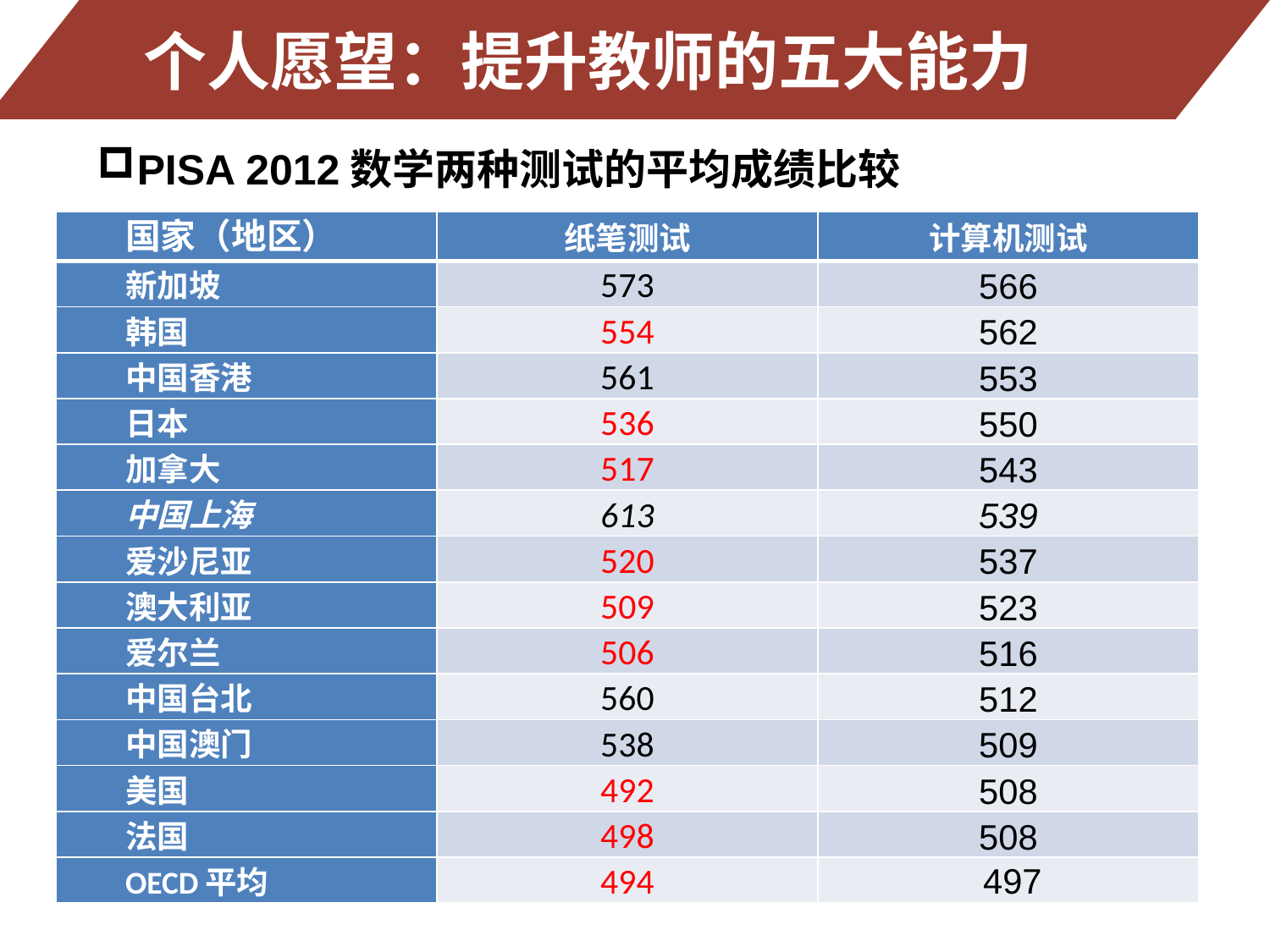

个人愿望：提升教师的五大能力
PISA 2012数学两种测试的平均成绩比较
| 国家（地区） | 纸笔测试 | 计算机测试 |
| --- | --- | --- |
| 新加坡 | 573 | 566 |
| 韩国 | 554 | 562 |
| 中国香港 | 561 | 553 |
| 日本 | 536 | 550 |
| 加拿大 | 517 | 543 |
| 中国上海 | 613 | 539 |
| 爱沙尼亚 | 520 | 537 |
| 澳大利亚 | 509 | 523 |
| 爱尔兰 | 506 | 516 |
| 中国台北 | 560 | 512 |
| 中国澳门 | 538 | 509 |
| 美国 | 492 | 508 |
| 法国 | 498 | 508 |
| OECD平均 | 494 | 497 |